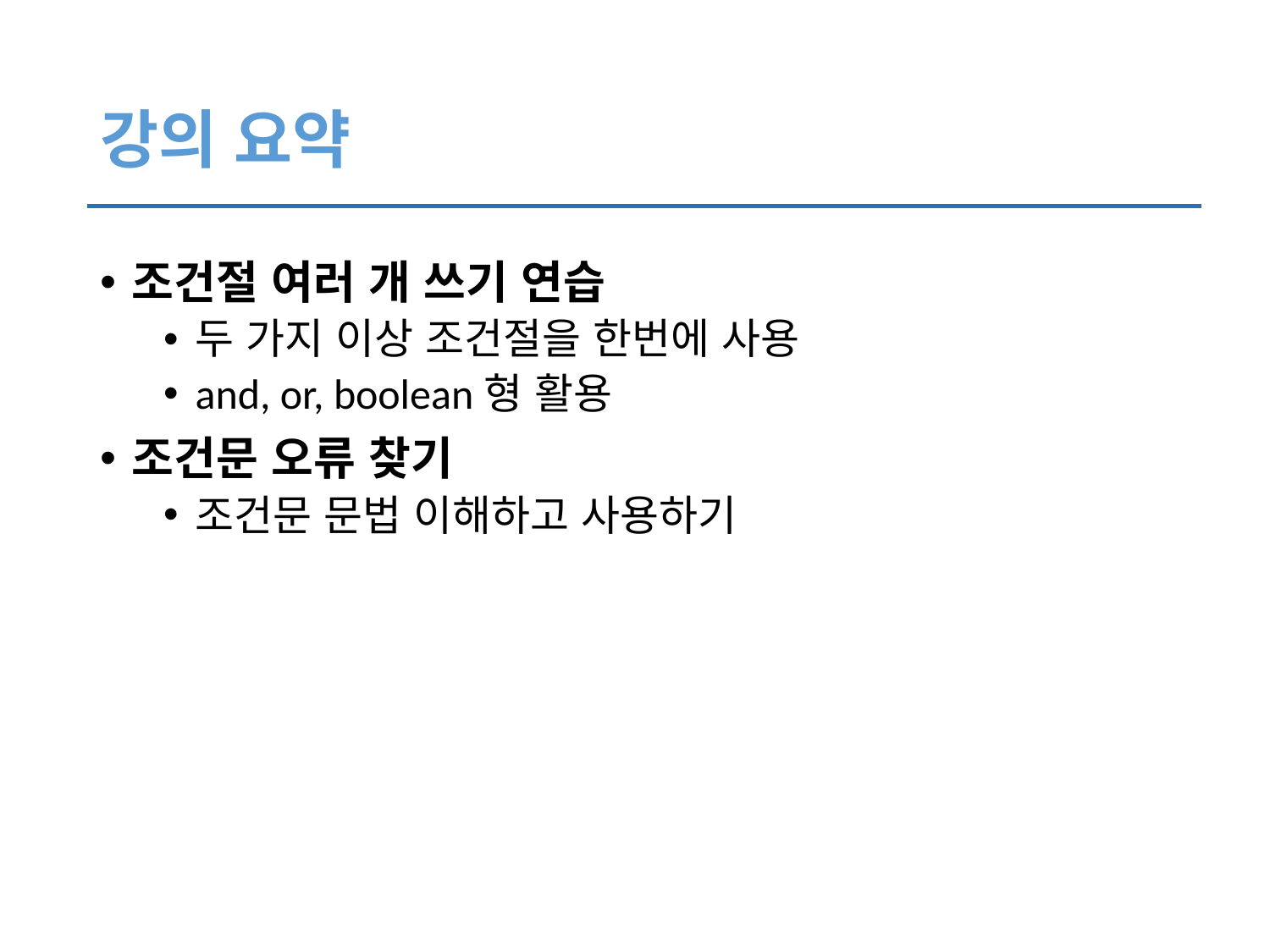

# 강의 요약
조건절 여러 개 쓰기 연습
두 가지 이상 조건절을 한번에 사용
and, or, boolean형 활용
조건문 오류 찾기
조건문 문법 이해하고 사용하기